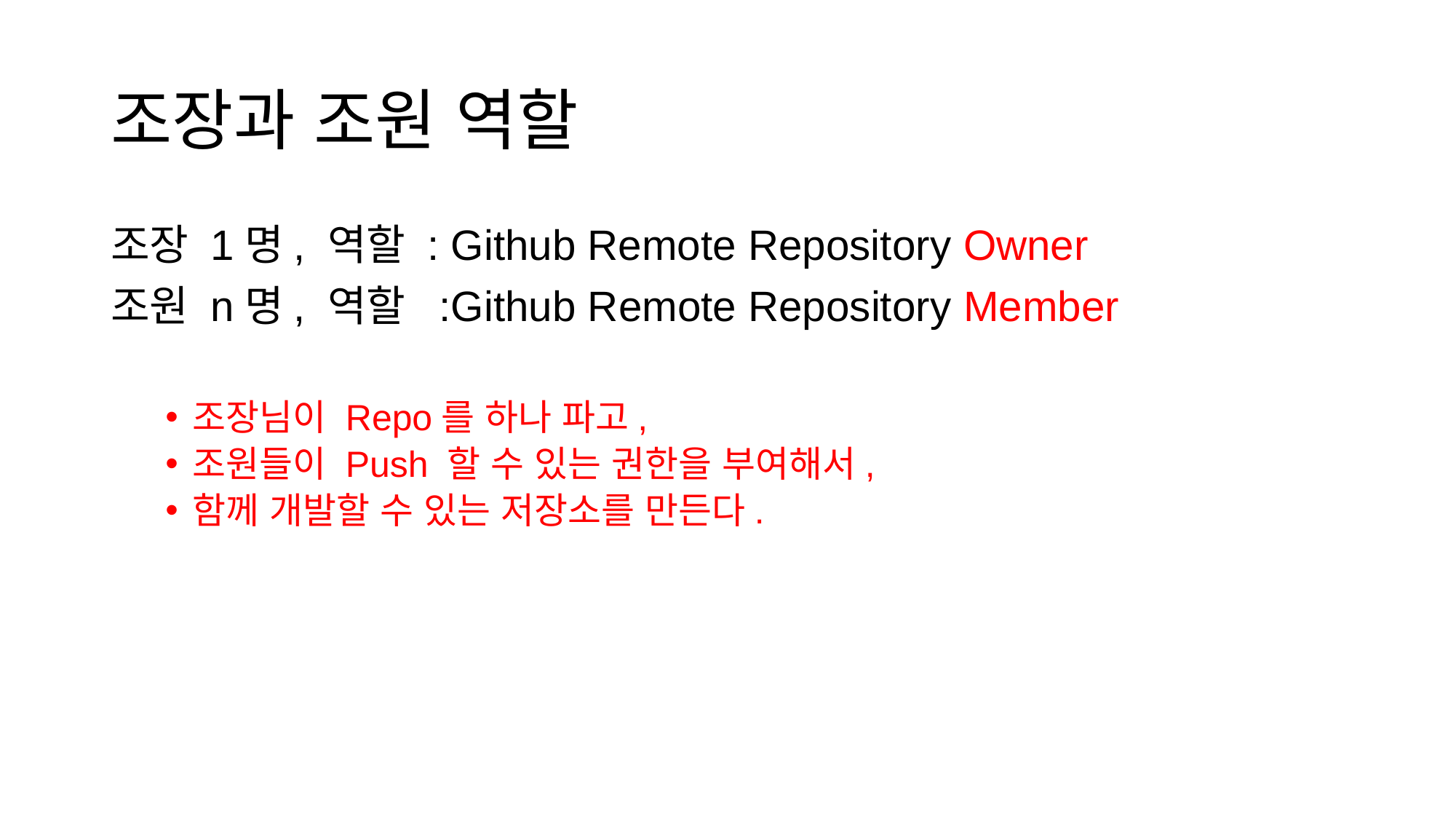

# 조장과 조원 역할
조장 1명, 역할 : Github Remote Repository Owner
조원 n명, 역할  :Github Remote Repository Member

조장님이 Repo를 하나 파고,
조원들이 Push 할 수 있는 권한을 부여해서,
함께 개발할 수 있는 저장소를 만든다.